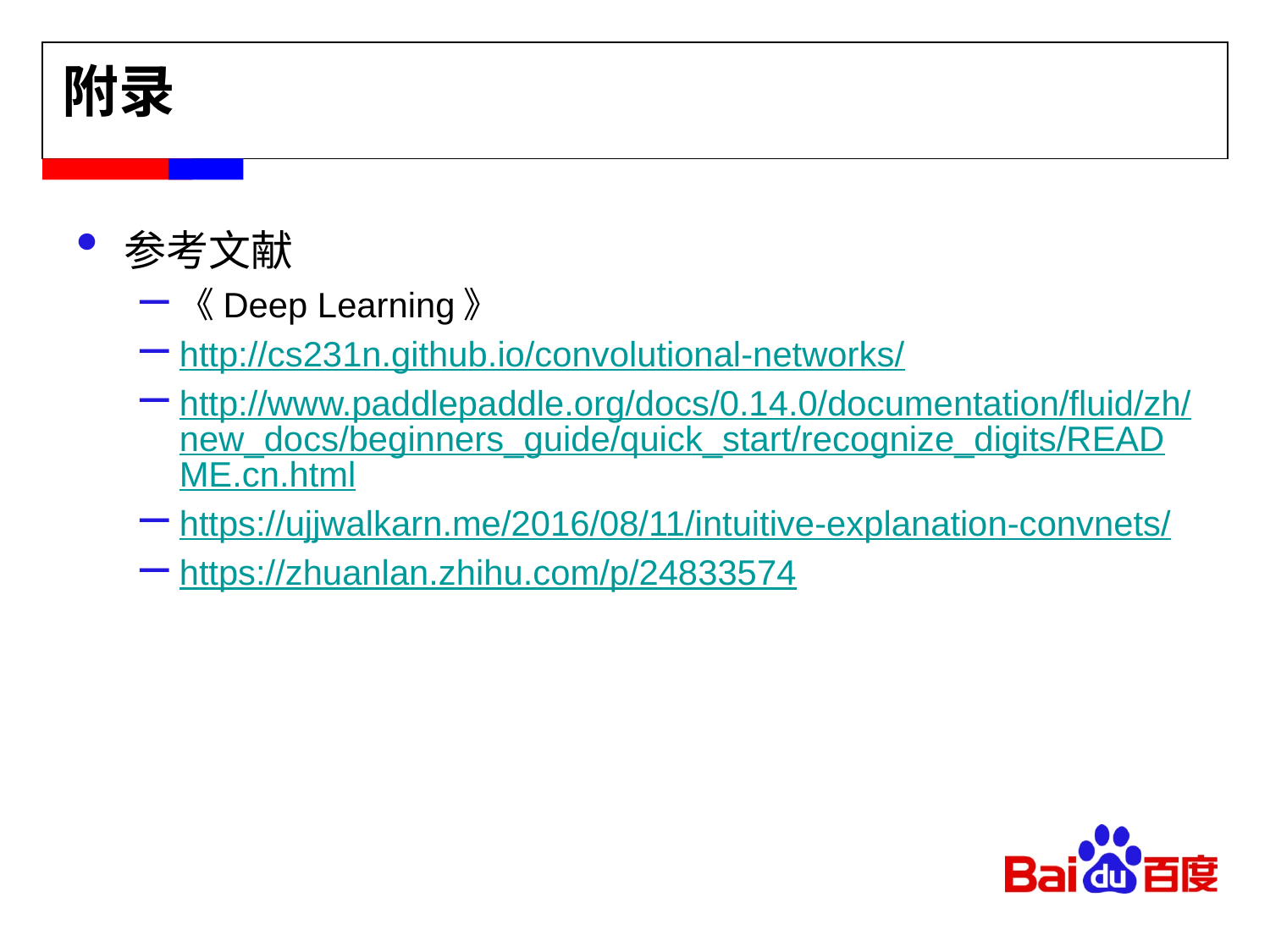

参考文献
《Deep Learning》
http://cs231n.github.io/convolutional-networks/
http://www.paddlepaddle.org/docs/0.14.0/documentation/fluid/zh/new_docs/beginners_guide/quick_start/recognize_digits/README.cn.html
https://ujjwalkarn.me/2016/08/11/intuitive-explanation-convnets/
https://zhuanlan.zhihu.com/p/24833574

附录